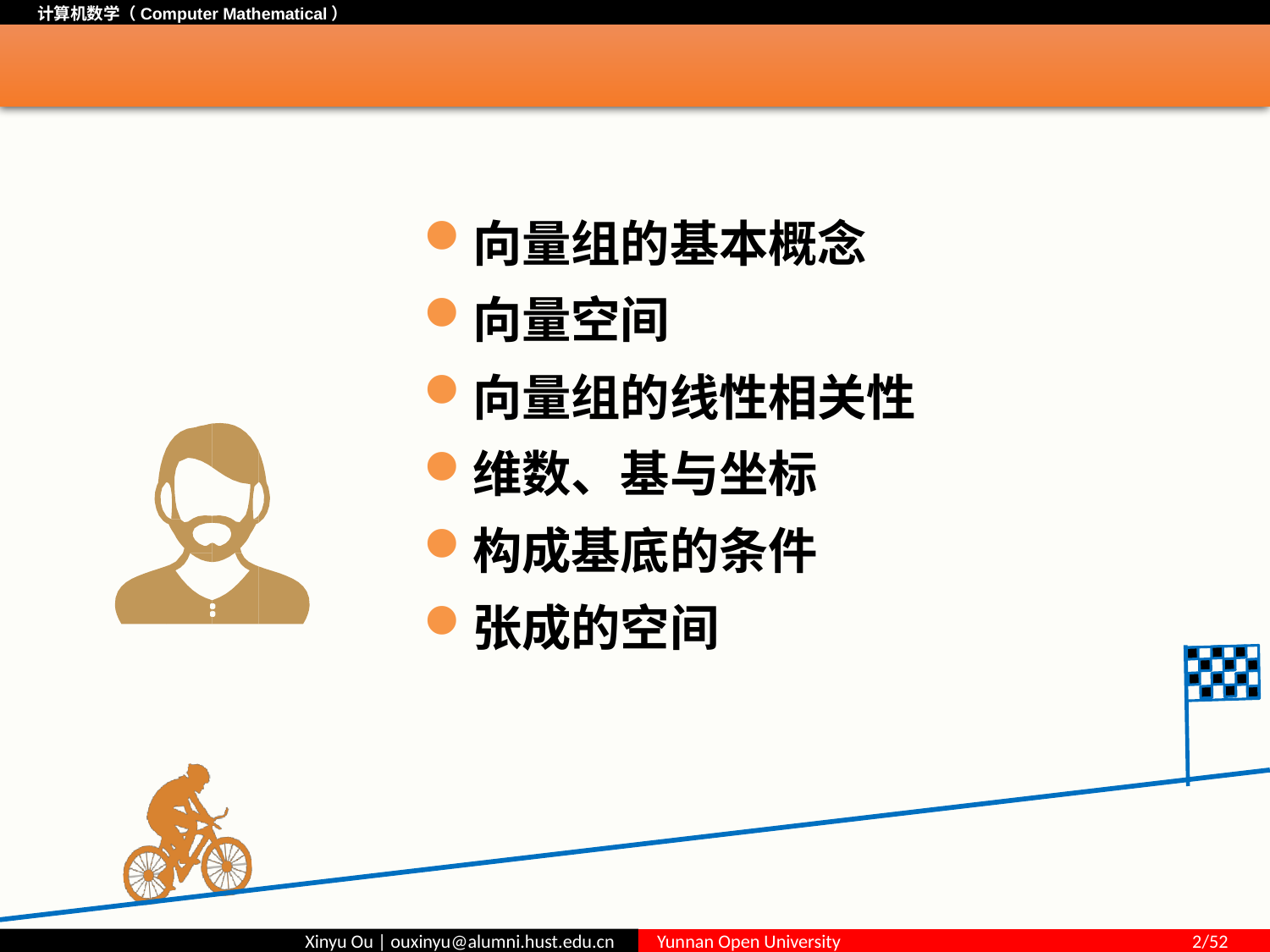

#
向量组的基本概念
向量空间
向量组的线性相关性
维数、基与坐标
构成基底的条件
张成的空间